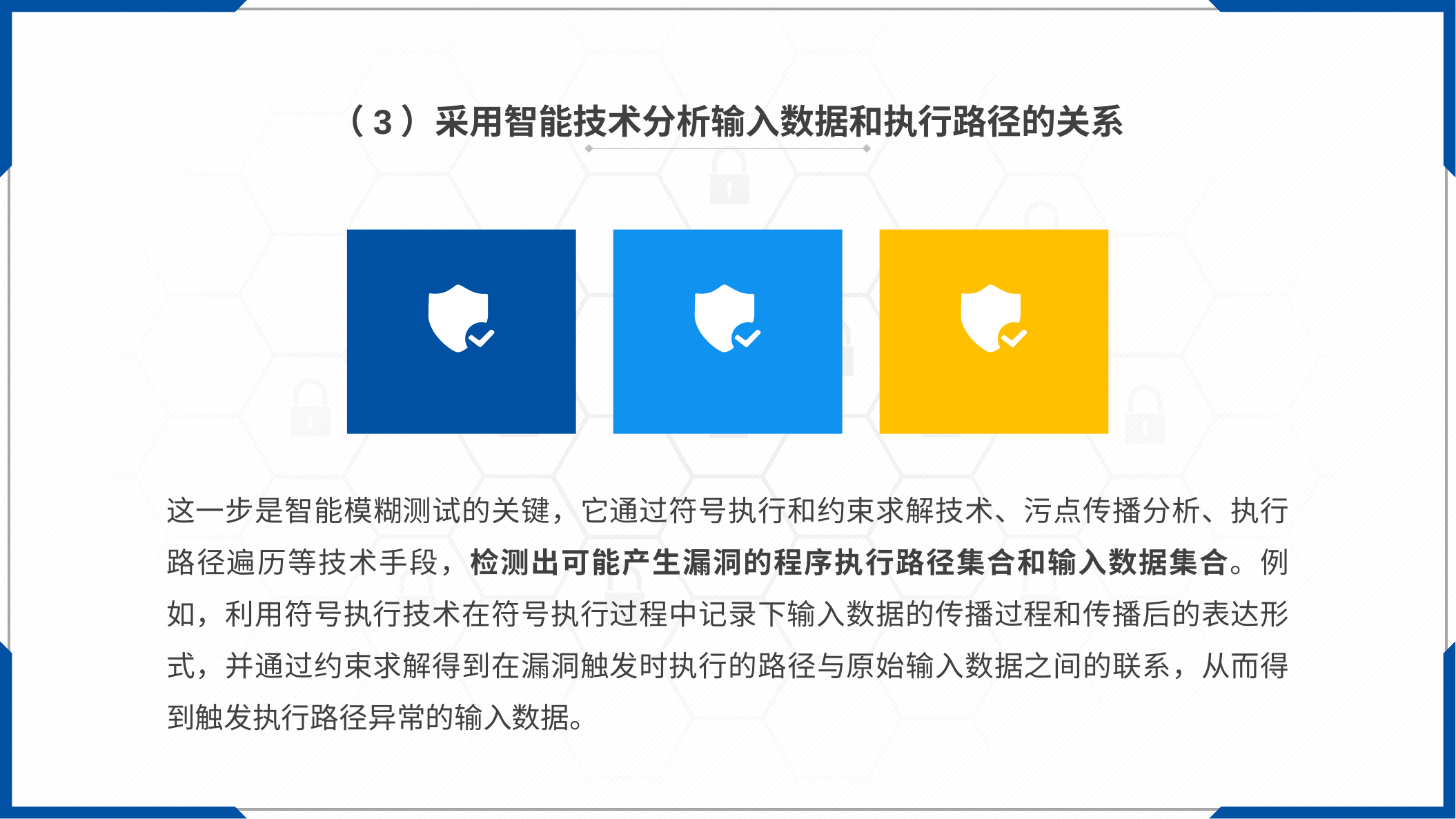

（3）采用智能技术分析输入数据和执行路径的关系

这一步是智能模糊测试的关键，它通过符号执行和约束求解技术、污点传播分析、执行路径遍历等技术手段，检测出可能产生漏洞的程序执行路径集合和输入数据集合。例如，利用符号执行技术在符号执行过程中记录下输入数据的传播过程和传播后的表达形式，并通过约束求解得到在漏洞触发时执行的路径与原始输入数据之间的联系，从而得到触发执行路径异常的输入数据。